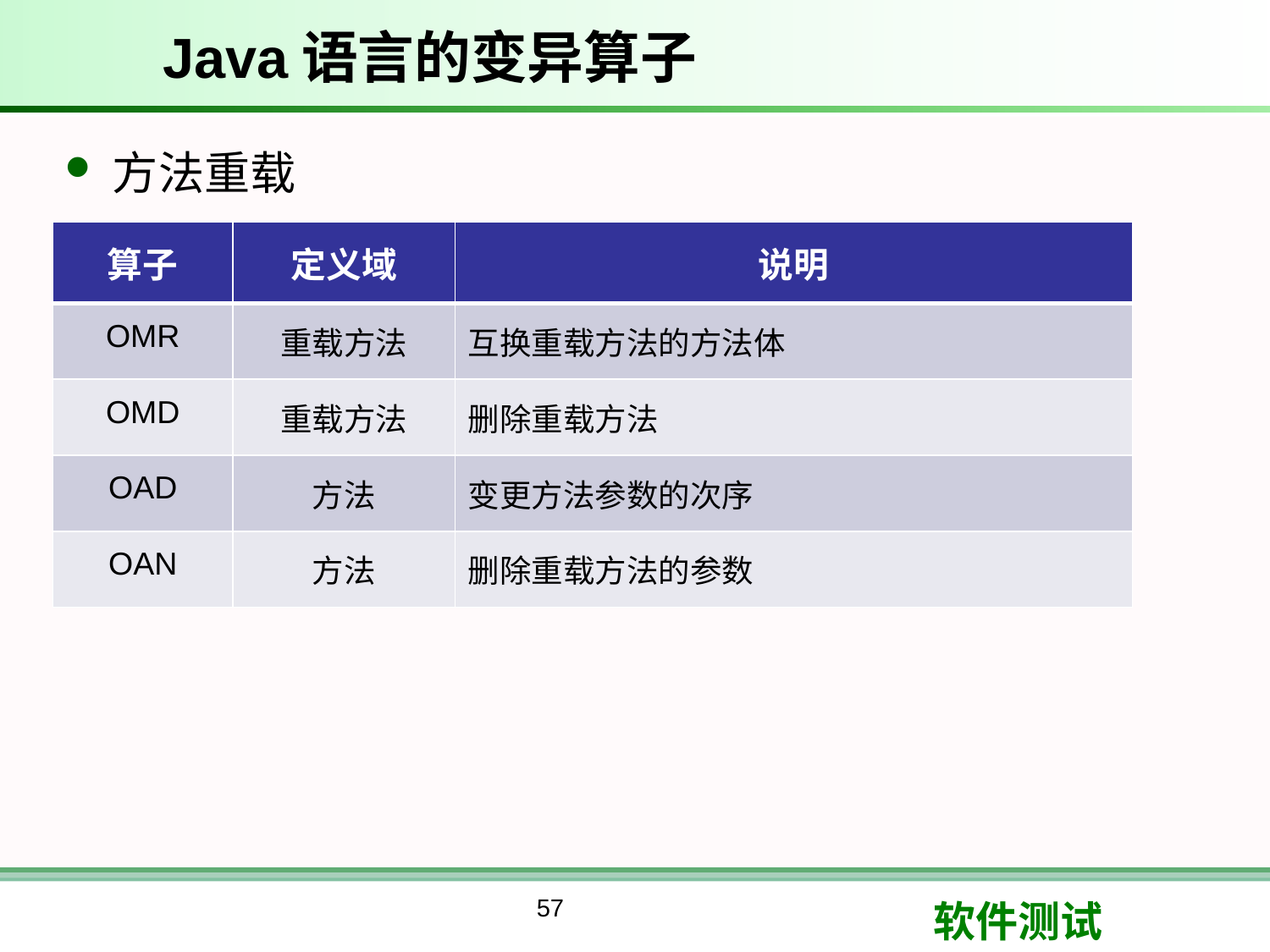

# Java语言的变异算子
方法重载

| 算子 | 定义域 | 说明 |
| --- | --- | --- |
| OMR | 重载方法 | 互换重载方法的方法体 |
| OMD | 重载方法 | 删除重载方法 |
| OAD | 方法 | 变更方法参数的次序 |
| OAN | 方法 | 删除重载方法的参数 |
57